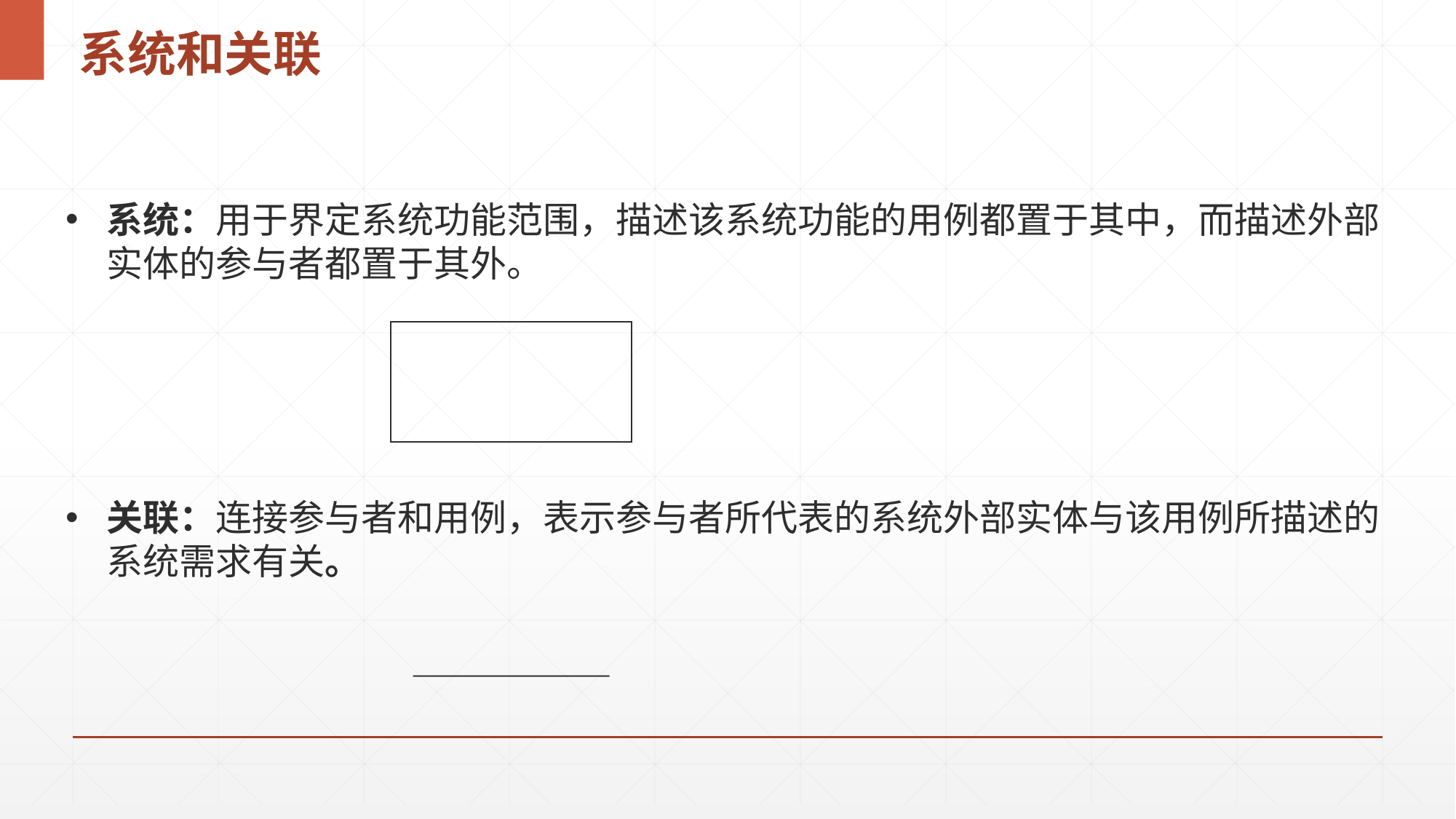

# 系统和关联
系统：用于界定系统功能范围，描述该系统功能的用例都置于其中，而描述外部实体的参与者都置于其外。

关联：连接参与者和用例，表示参与者所代表的系统外部实体与该用例所描述的系统需求有关。